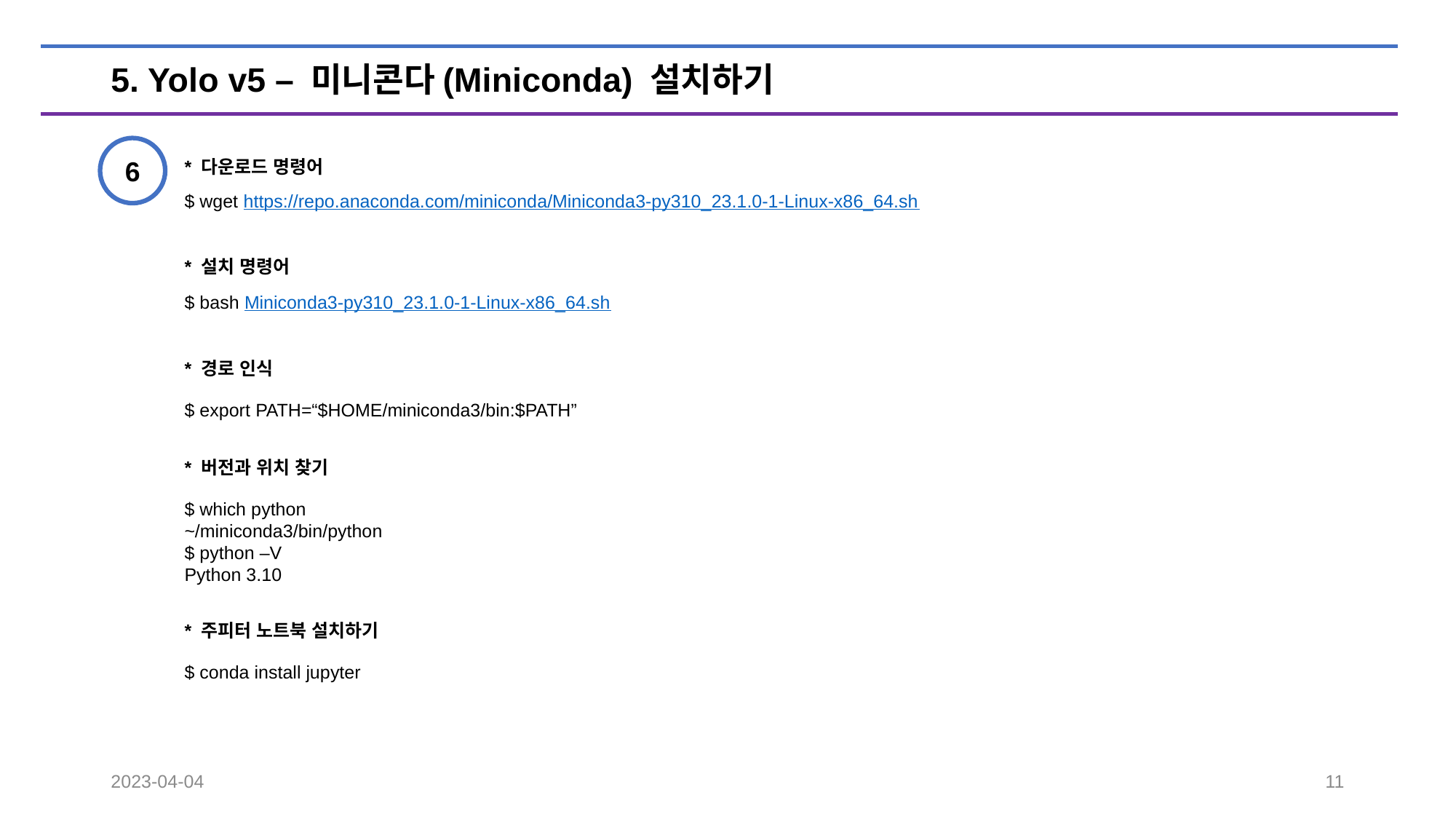

# 5. Yolo v5 – 미니콘다(Miniconda) 설치하기
6
* 다운로드 명령어
$ wget https://repo.anaconda.com/miniconda/Miniconda3-py310_23.1.0-1-Linux-x86_64.sh
* 설치 명령어
$ bash Miniconda3-py310_23.1.0-1-Linux-x86_64.sh
* 경로 인식
$ export PATH=“$HOME/miniconda3/bin:$PATH”
* 버전과 위치 찾기
$ which python
~/miniconda3/bin/python
$ python –V
Python 3.10
* 주피터 노트북 설치하기
$ conda install jupyter
2023-04-04
11